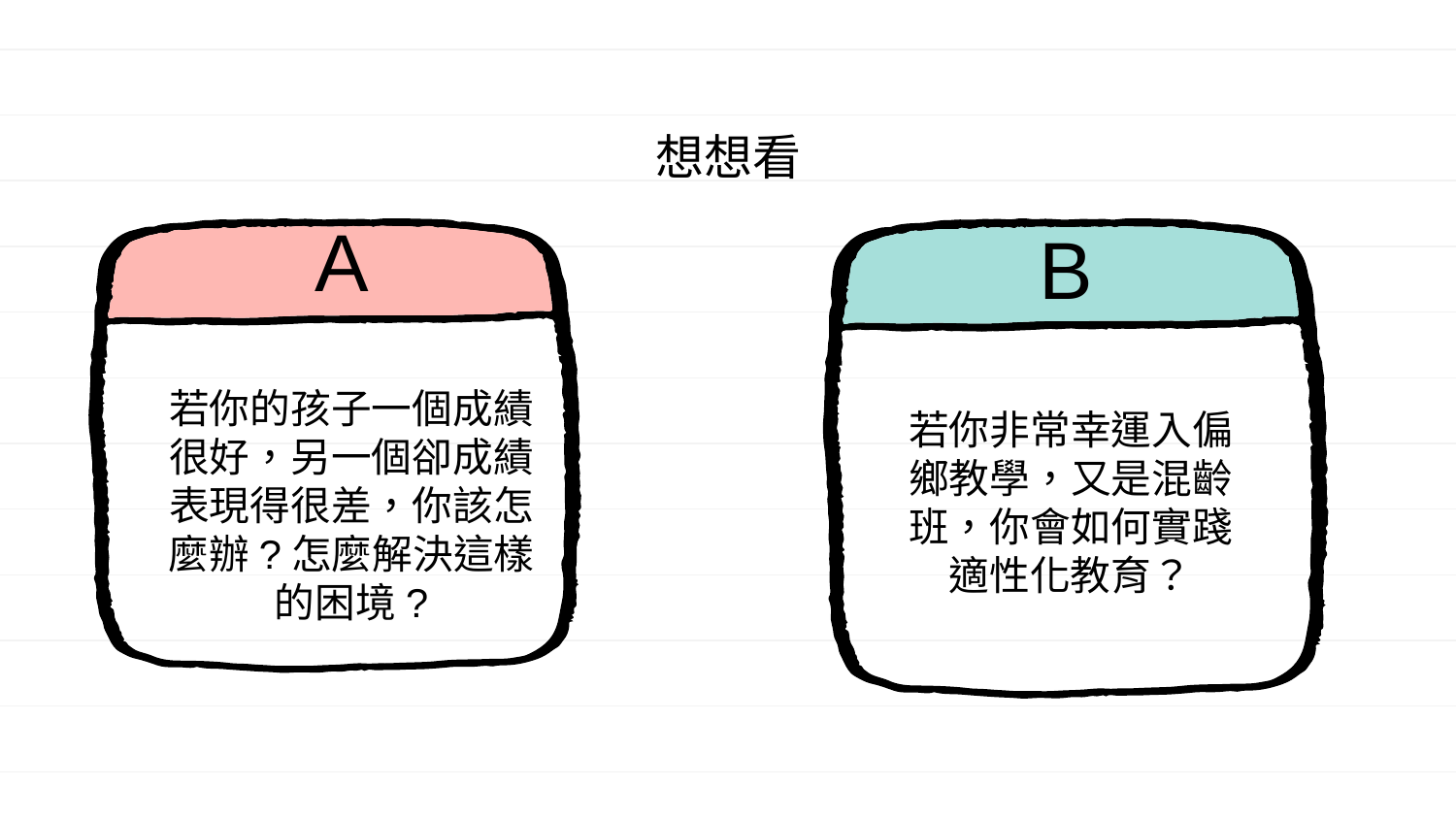

想想看

B
# A
若你的孩子一個成績很好，另一個卻成績表現得很差，你該怎麼辦?怎麼解決這樣的困境?

若你非常幸運入偏鄉教學，又是混齡班，你會如何實踐適性化教育？